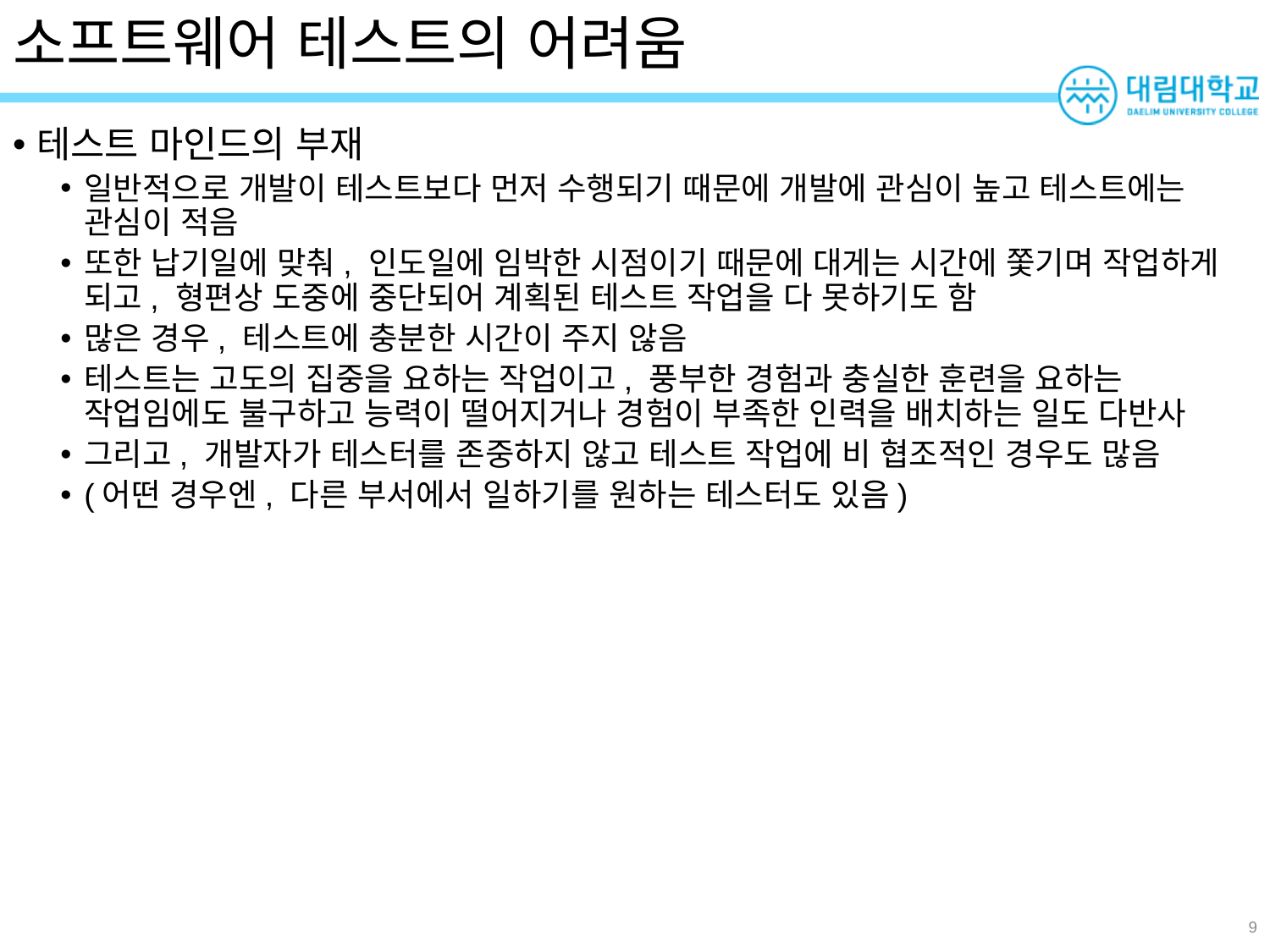

# 소프트웨어 테스트의 어려움
테스트 마인드의 부재
일반적으로 개발이 테스트보다 먼저 수행되기 때문에 개발에 관심이 높고 테스트에는 관심이 적음
또한 납기일에 맞춰, 인도일에 임박한 시점이기 때문에 대게는 시간에 쫓기며 작업하게 되고, 형편상 도중에 중단되어 계획된 테스트 작업을 다 못하기도 함
많은 경우, 테스트에 충분한 시간이 주지 않음
테스트는 고도의 집중을 요하는 작업이고, 풍부한 경험과 충실한 훈련을 요하는 작업임에도 불구하고 능력이 떨어지거나 경험이 부족한 인력을 배치하는 일도 다반사
그리고, 개발자가 테스터를 존중하지 않고 테스트 작업에 비 협조적인 경우도 많음
(어떤 경우엔, 다른 부서에서 일하기를 원하는 테스터도 있음)

9